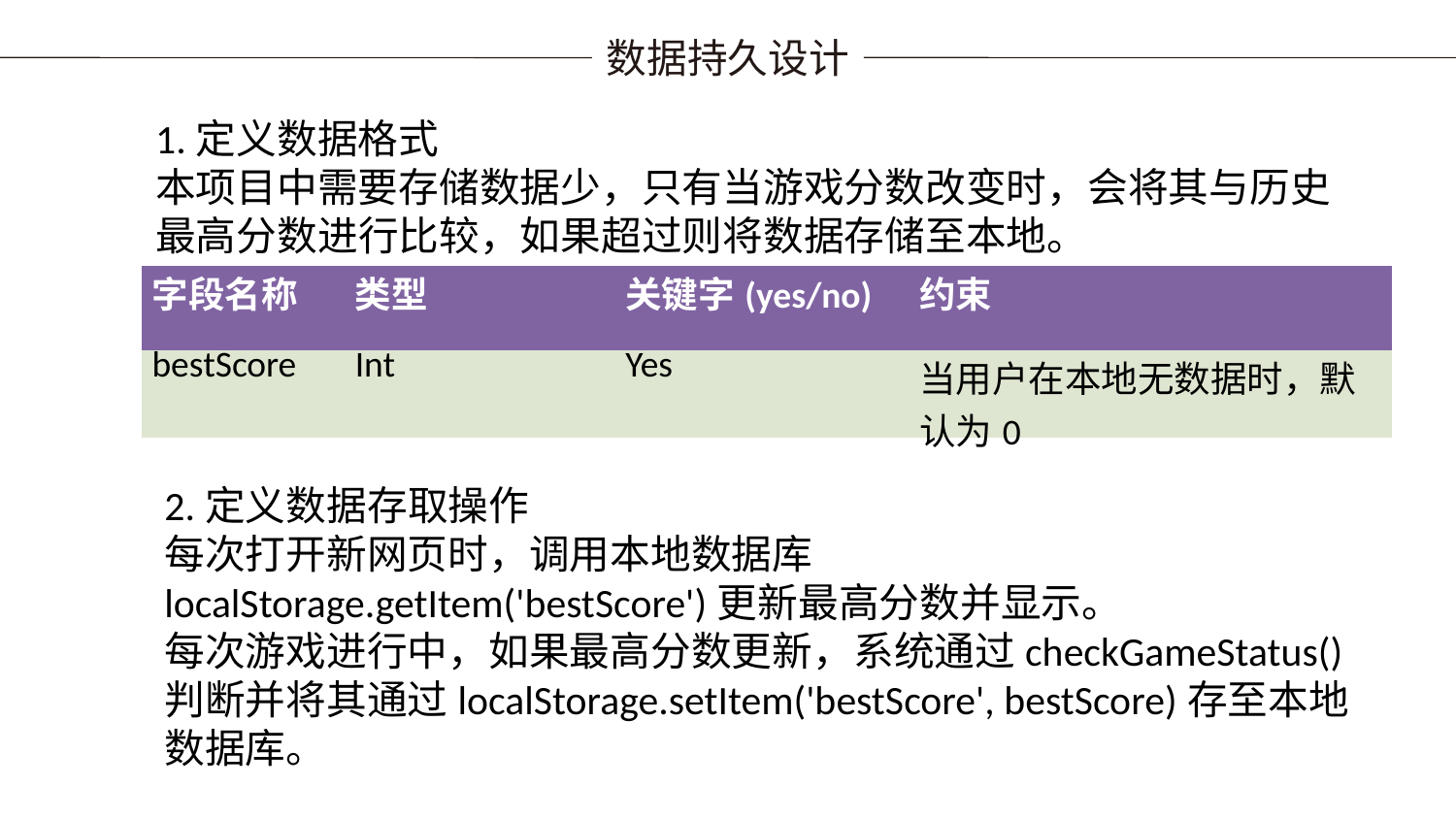

数据持久设计

1.定义数据格式本项目中需要存储数据少，只有当游戏分数改变时，会将其与历史最高分数进行比较，如果超过则将数据存储至本地。
| 字段名称 | 类型 | 关键字(yes/no) | 约束 |
| --- | --- | --- | --- |
| bestScore | Int | Yes | 当用户在本地无数据时，默认为0 |
2.定义数据存取操作
每次打开新网页时，调用本地数据库localStorage.getItem('bestScore')更新最高分数并显示。
每次游戏进行中，如果最高分数更新，系统通过checkGameStatus()判断并将其通过localStorage.setItem('bestScore', bestScore)存至本地数据库。